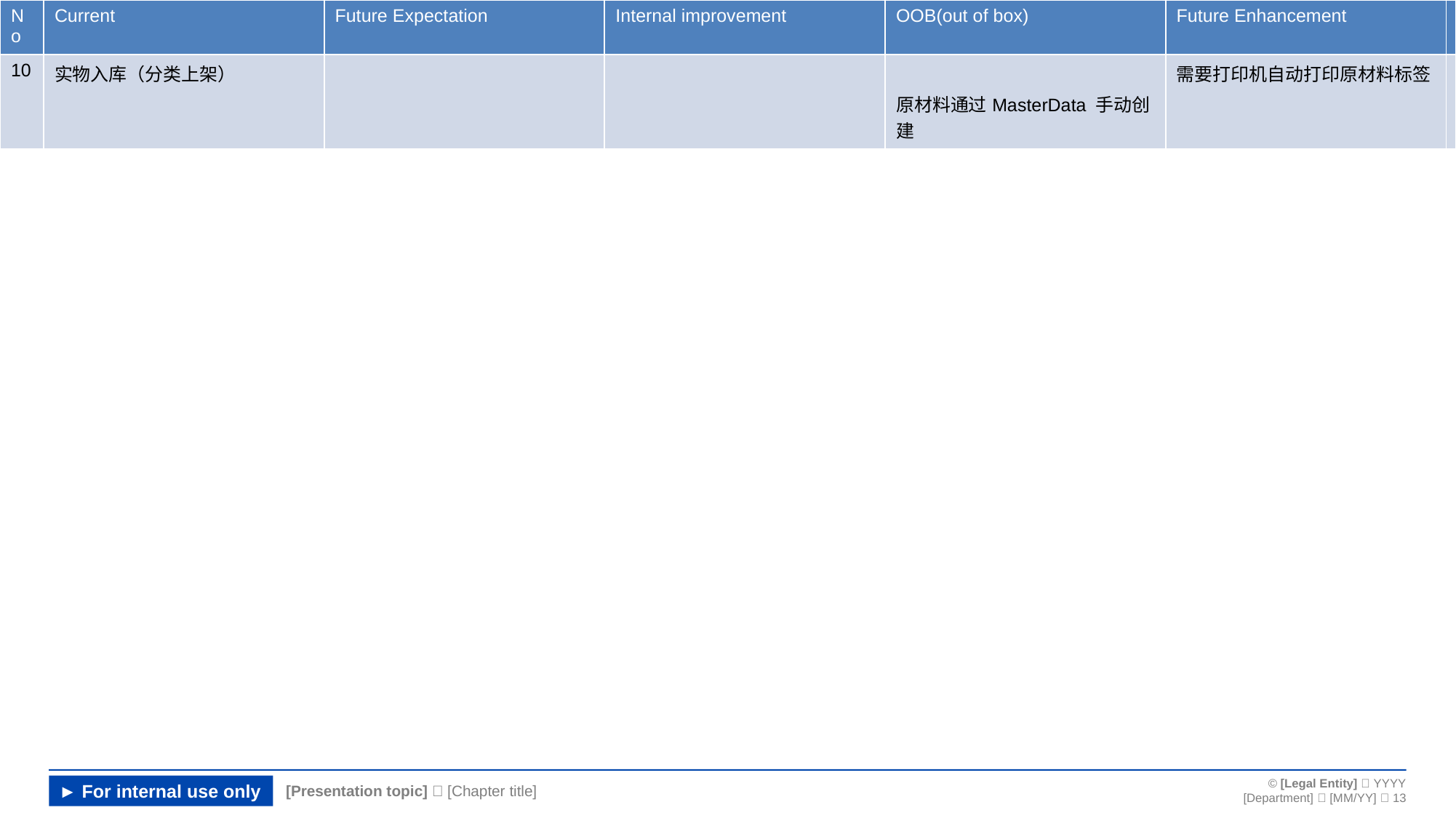

| No | Current | Future Expectation | Internal improvement | OOB(out of box) | Future Enhancement |  |
| --- | --- | --- | --- | --- | --- | --- |
| 10 | 实物入库（分类上架） |  |  | 原材料通过MasterData 手动创建 | 需要打印机自动打印原材料标签 |  |
#